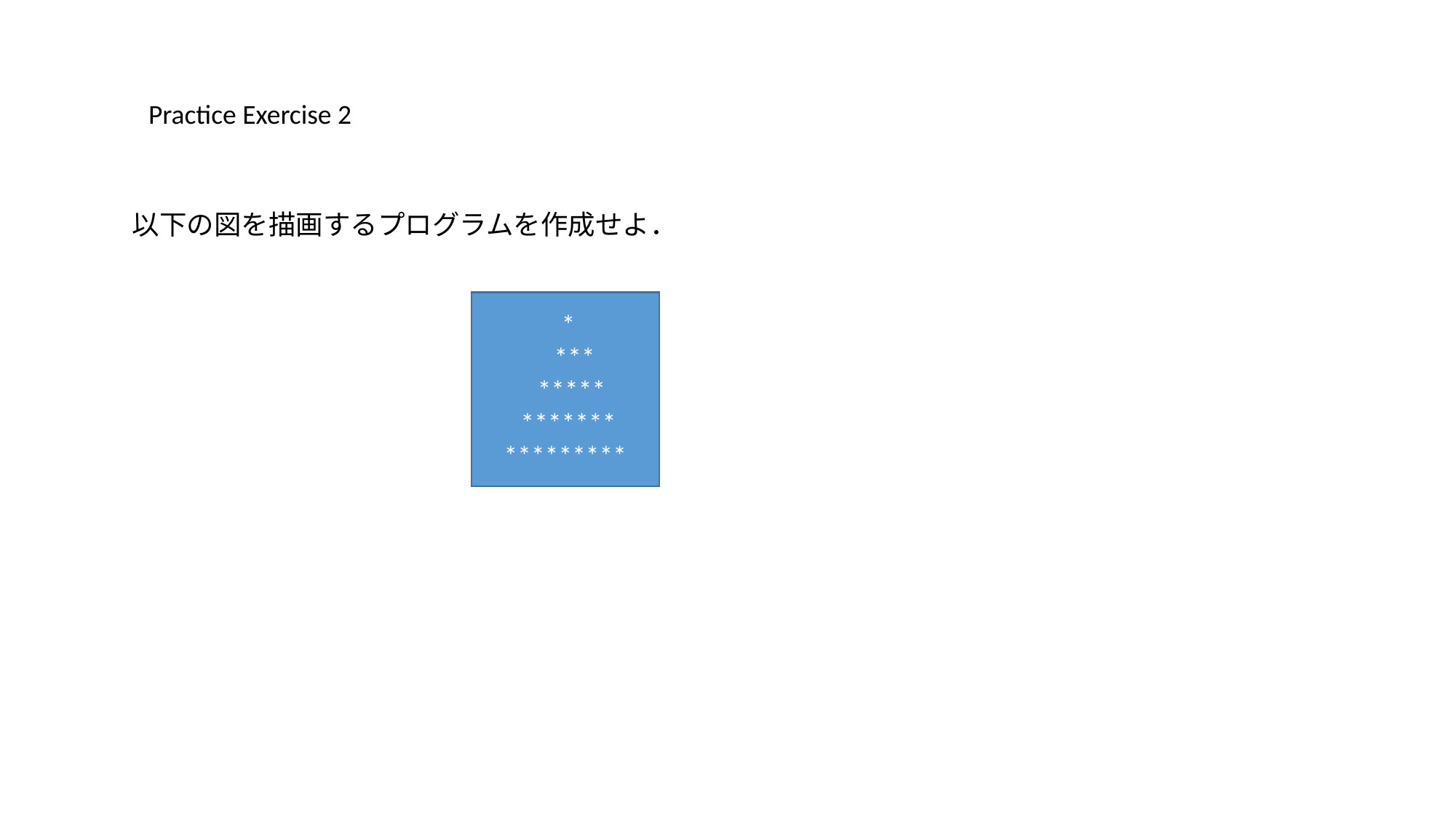

Practice Exercise 2
以下の図を描画するプログラムを作成せよ．
 *
   ***
  *****
 *******
*********